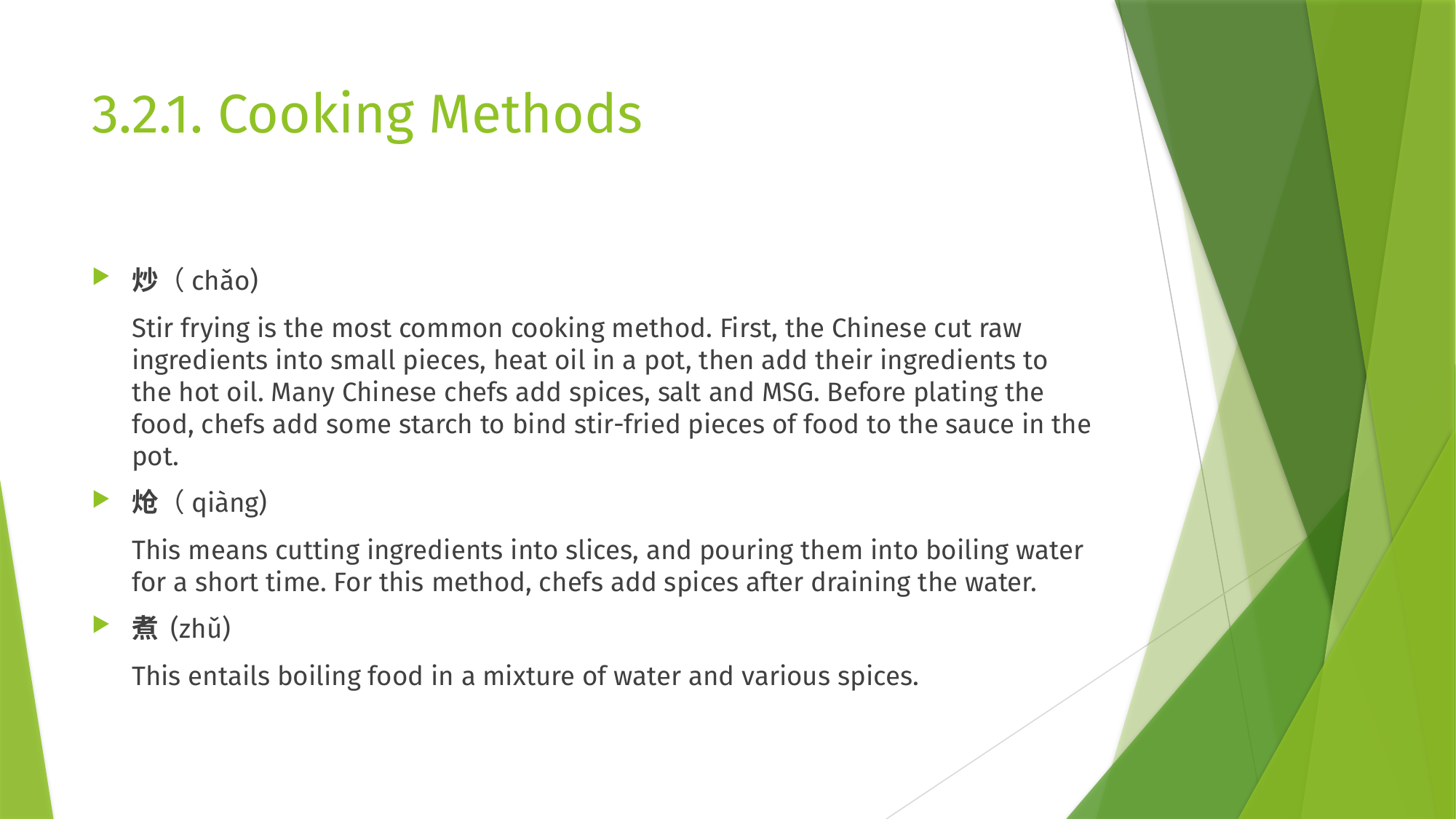

# 3.2.1. Cooking Methods
炒（chǎo)
	Stir frying is the most common cooking method. First, the Chinese cut raw ingredients into small pieces, heat oil in a pot, then add their ingredients to the hot oil. Many Chinese chefs add spices, salt and MSG. Before plating the food, chefs add some starch to bind stir-fried pieces of food to the sauce in the pot.
炝（qiàng)
	This means cutting ingredients into slices, and pouring them into boiling water for a short time. For this method, chefs add spices after draining the water.
煮 (zhǔ)
	This entails boiling food in a mixture of water and various spices.